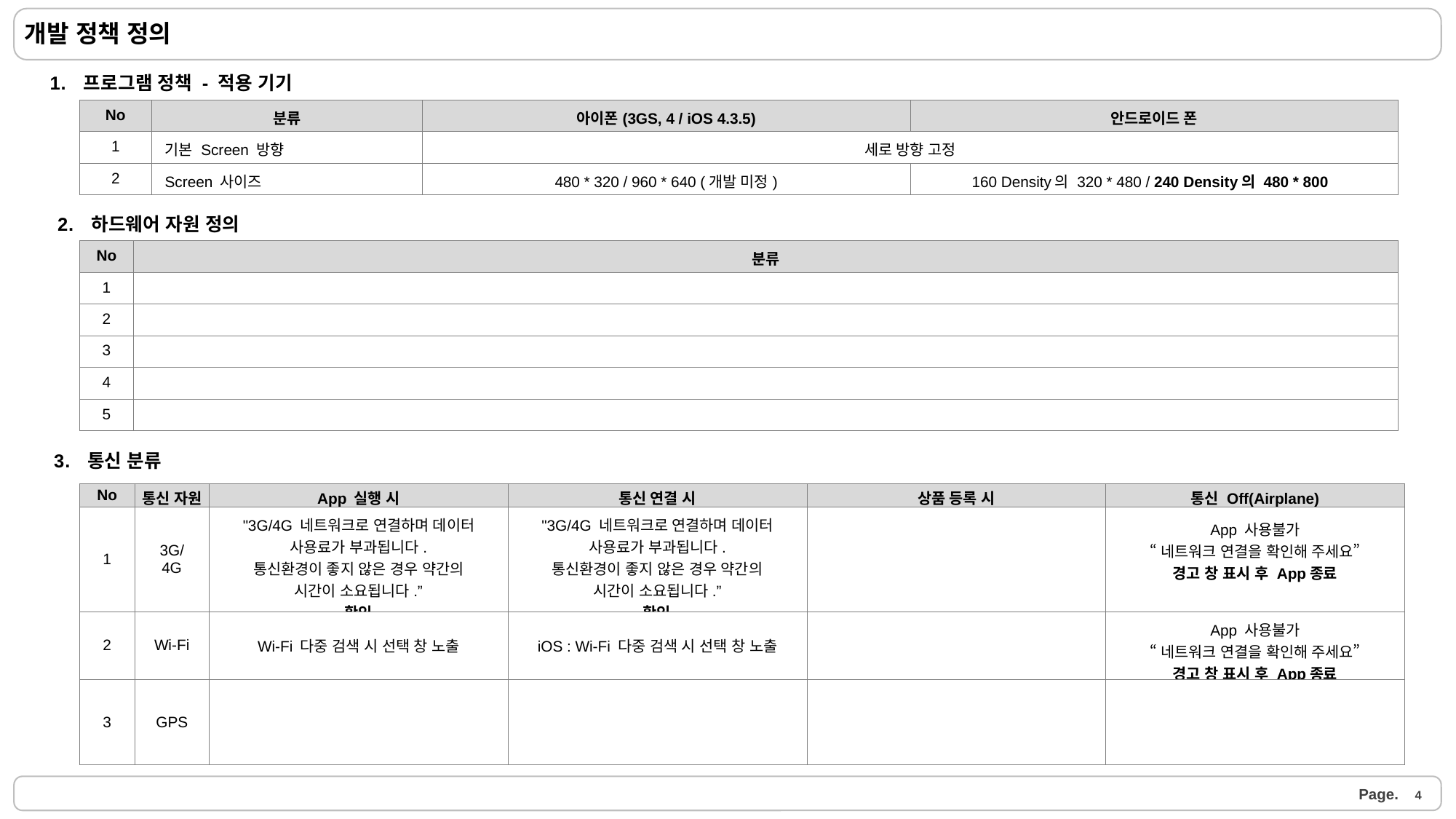

개발 정책 정의
프로그램 정책 - 적용 기기
| No | 분류 | 아이폰(3GS, 4 / iOS 4.3.5) | 안드로이드 폰 |
| --- | --- | --- | --- |
| 1 | 기본 Screen 방향 | 세로 방향 고정 |  |
| 2 | Screen 사이즈 | 480 \* 320 / 960 \* 640 (개발 미정) | 160 Density의 320 \* 480 / 240 Density의 480 \* 800 |
하드웨어 자원 정의
| No | 분류 |
| --- | --- |
| 1 |  |
| 2 |  |
| 3 |  |
| 4 |  |
| 5 |  |
통신 분류
| No | 통신 자원 | App 실행 시 | 통신 연결 시 | 상품 등록 시 | 통신 Off(Airplane) |
| --- | --- | --- | --- | --- | --- |
| 1 | 3G/ 4G | "3G/4G 네트워크로 연결하며 데이터 사용료가 부과됩니다. 통신환경이 좋지 않은 경우 약간의 시간이 소요됩니다.” -확인- | "3G/4G 네트워크로 연결하며 데이터 사용료가 부과됩니다. 통신환경이 좋지 않은 경우 약간의 시간이 소요됩니다.” -확인- |  | App 사용불가 “네트워크 연결을 확인해 주세요” 경고 창 표시 후 App종료 |
| 2 | Wi-Fi | Wi-Fi 다중 검색 시 선택 창 노출 | iOS : Wi-Fi 다중 검색 시 선택 창 노출 |  | App 사용불가 “네트워크 연결을 확인해 주세요” 경고 창 표시 후 App종료 |
| 3 | GPS |  |  |  |  |
4